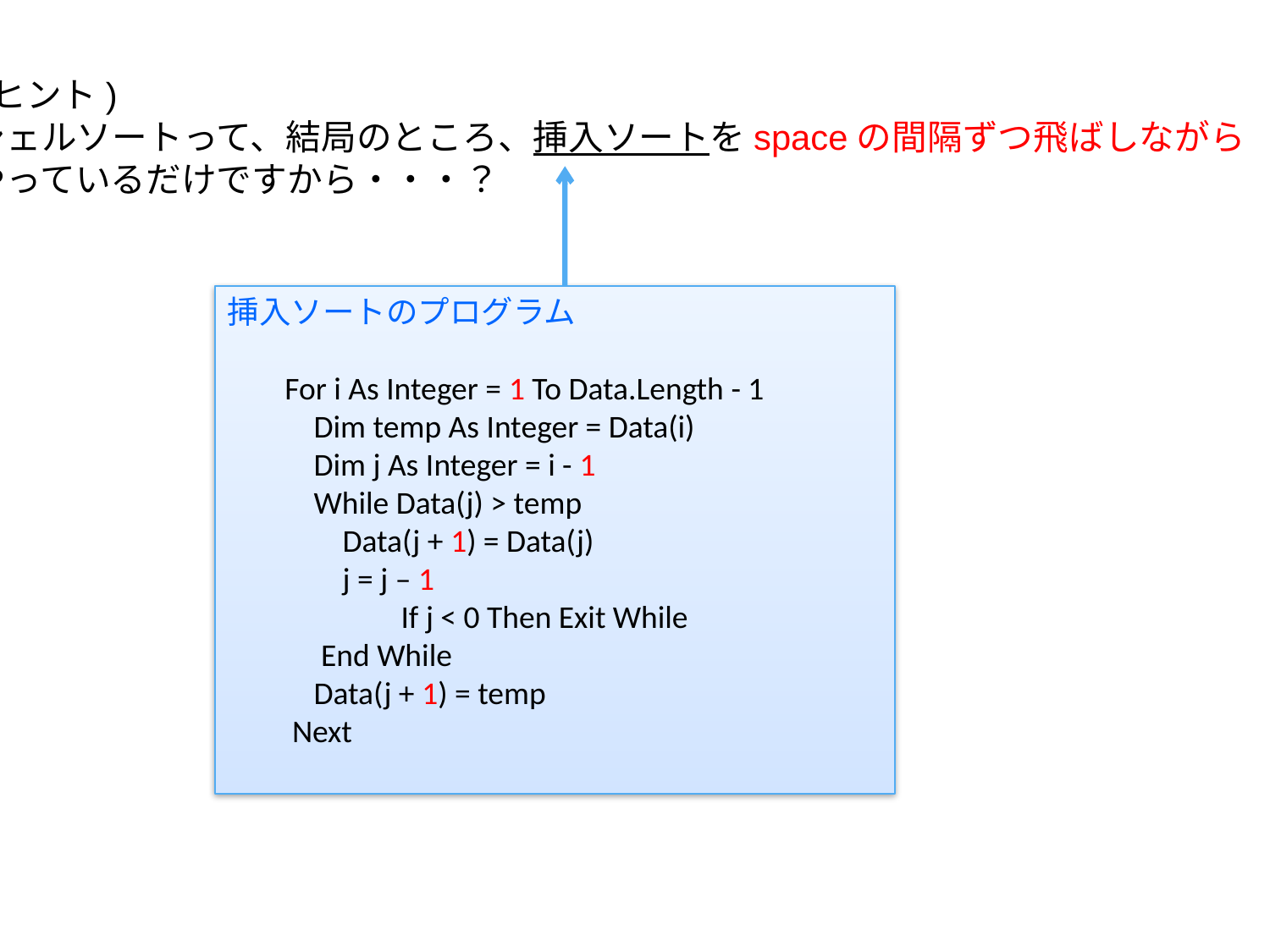

(ヒント)
シェルソートって、結局のところ、挿入ソートをspaceの間隔ずつ飛ばしながら
やっているだけですから・・・？
挿入ソートのプログラム

        For i As Integer = 1 To Data.Length - 1
            Dim temp As Integer = Data(i)
            Dim j As Integer = i - 1
            While Data(j) > temp
                Data(j + 1) = Data(j)
                j = j – 1
　　　　　 If j < 0 Then Exit While
             End While
            Data(j + 1) = temp
         Next